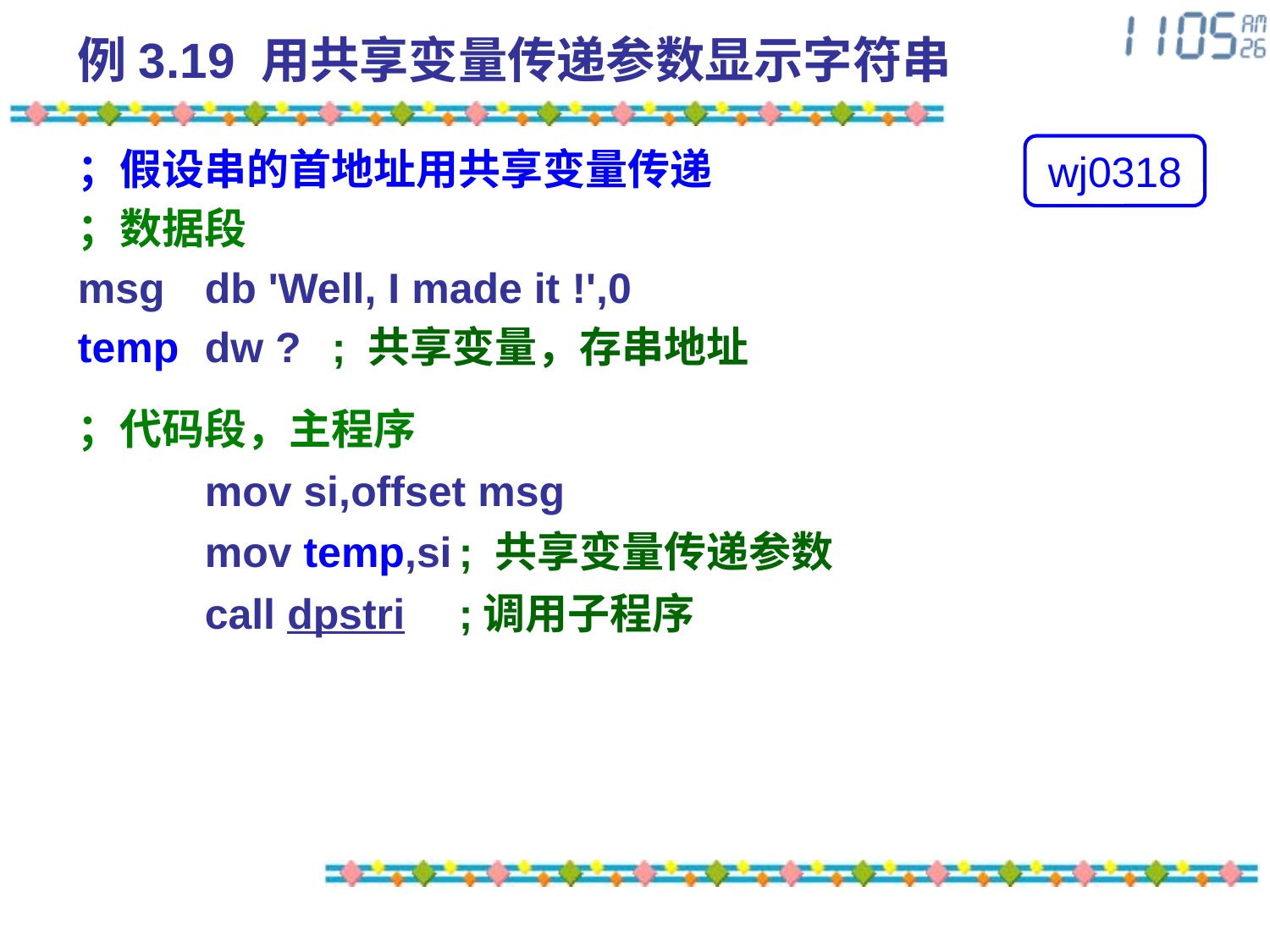

# 例3.19 用共享变量传递参数显示字符串
wj0318
；假设串的首地址用共享变量传递
；数据段
msg	db 'Well, I made it !',0
temp	dw ?	; 共享变量，存串地址
；代码段，主程序
	mov si,offset msg
	mov temp,si	; 共享变量传递参数
	call dpstri	;调用子程序